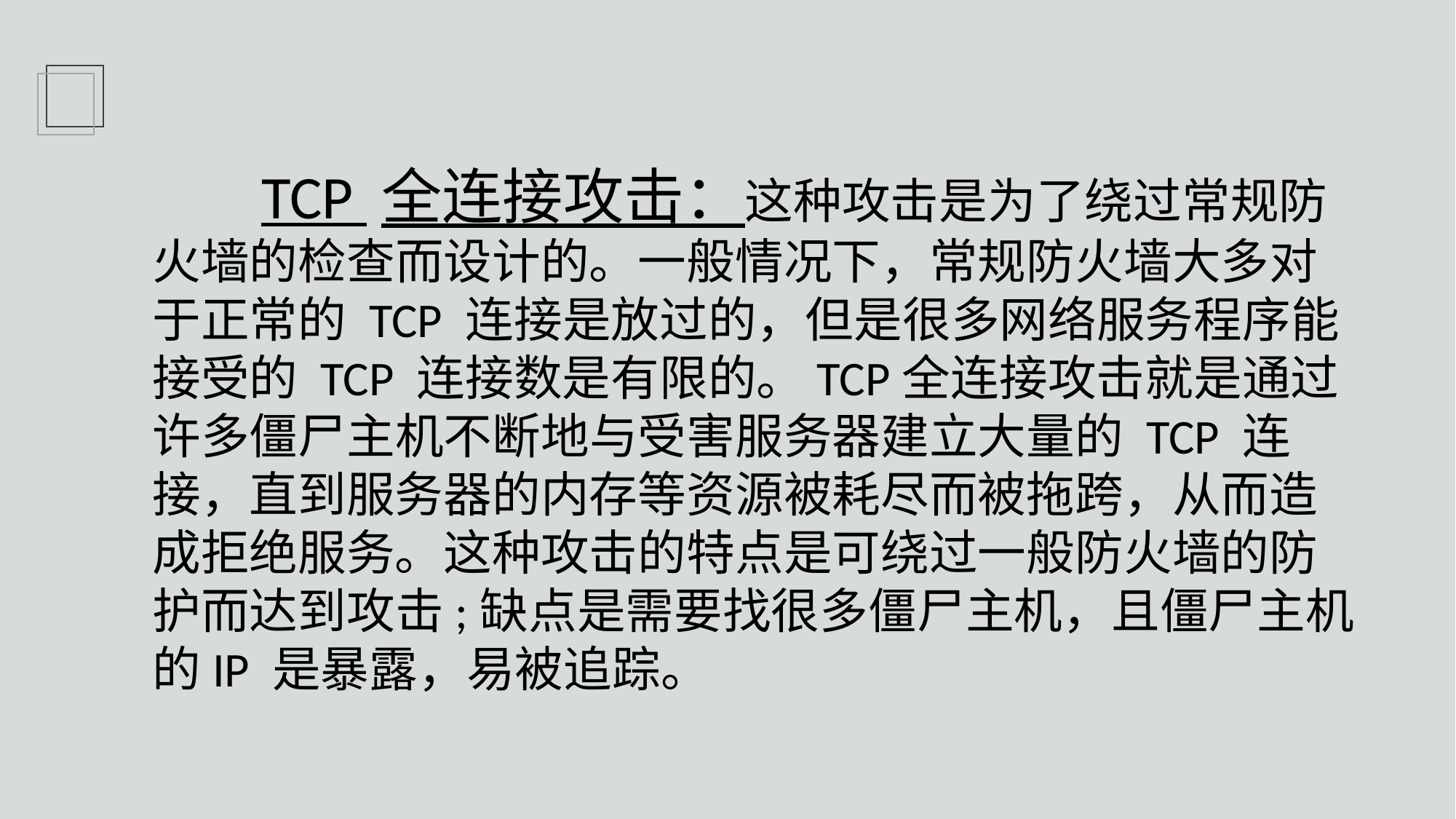

TCP 全连接攻击：这种攻击是为了绕过常规防火墙的检查而设计的。一般情况下，常规防火墙大多对于正常的 TCP 连接是放过的，但是很多网络服务程序能接受的 TCP 连接数是有限的。TCP全连接攻击就是通过许多僵尸主机不断地与受害服务器建立大量的 TCP 连接，直到服务器的内存等资源被耗尽而被拖跨，从而造成拒绝服务。这种攻击的特点是可绕过一般防火墙的防护而达到攻击;缺点是需要找很多僵尸主机，且僵尸主机的IP 是暴露，易被追踪。